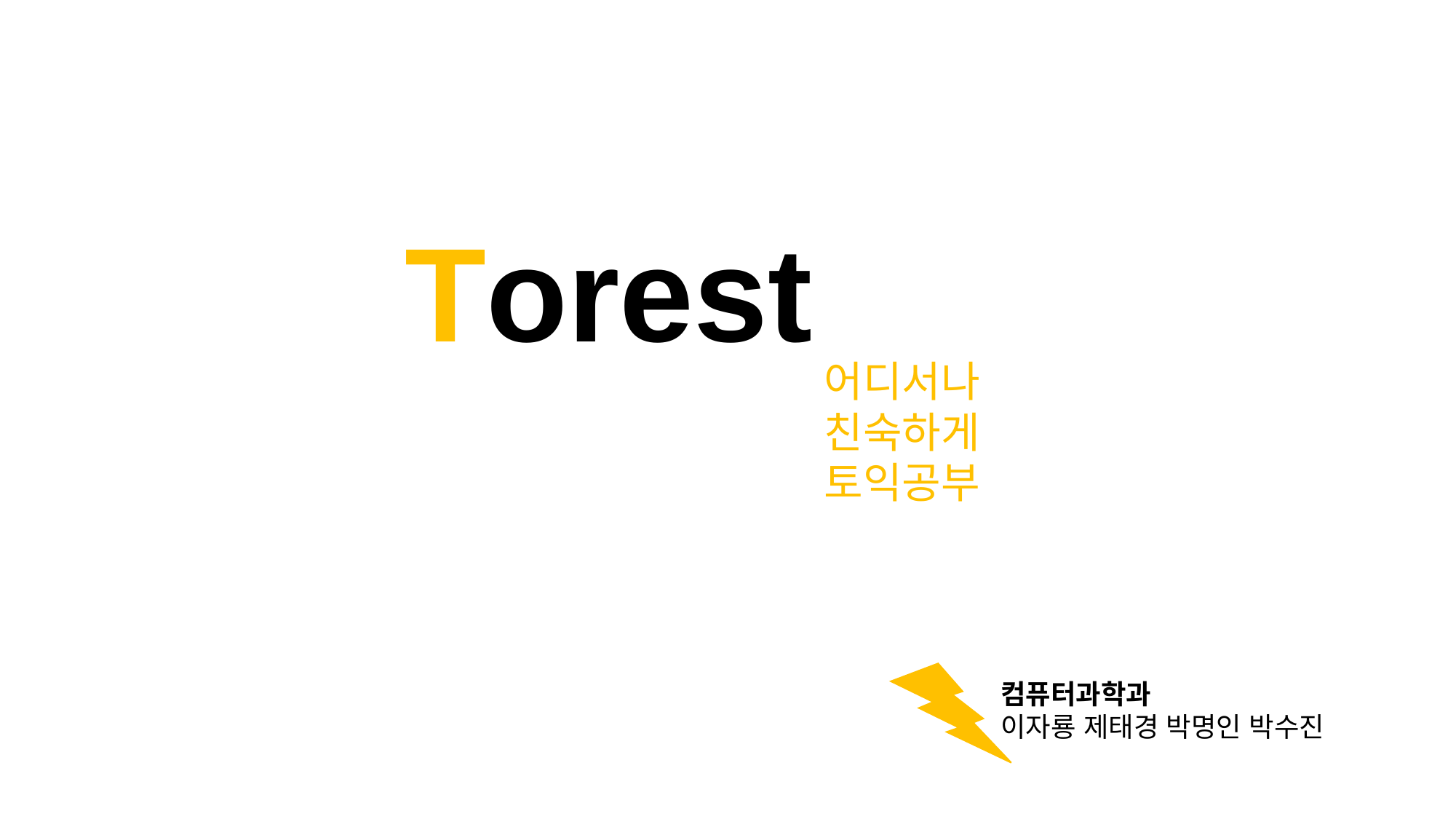

Torest
어디서나
친숙하게
토익공부

컴퓨터과학과
이자룡 제태경 박명인 박수진